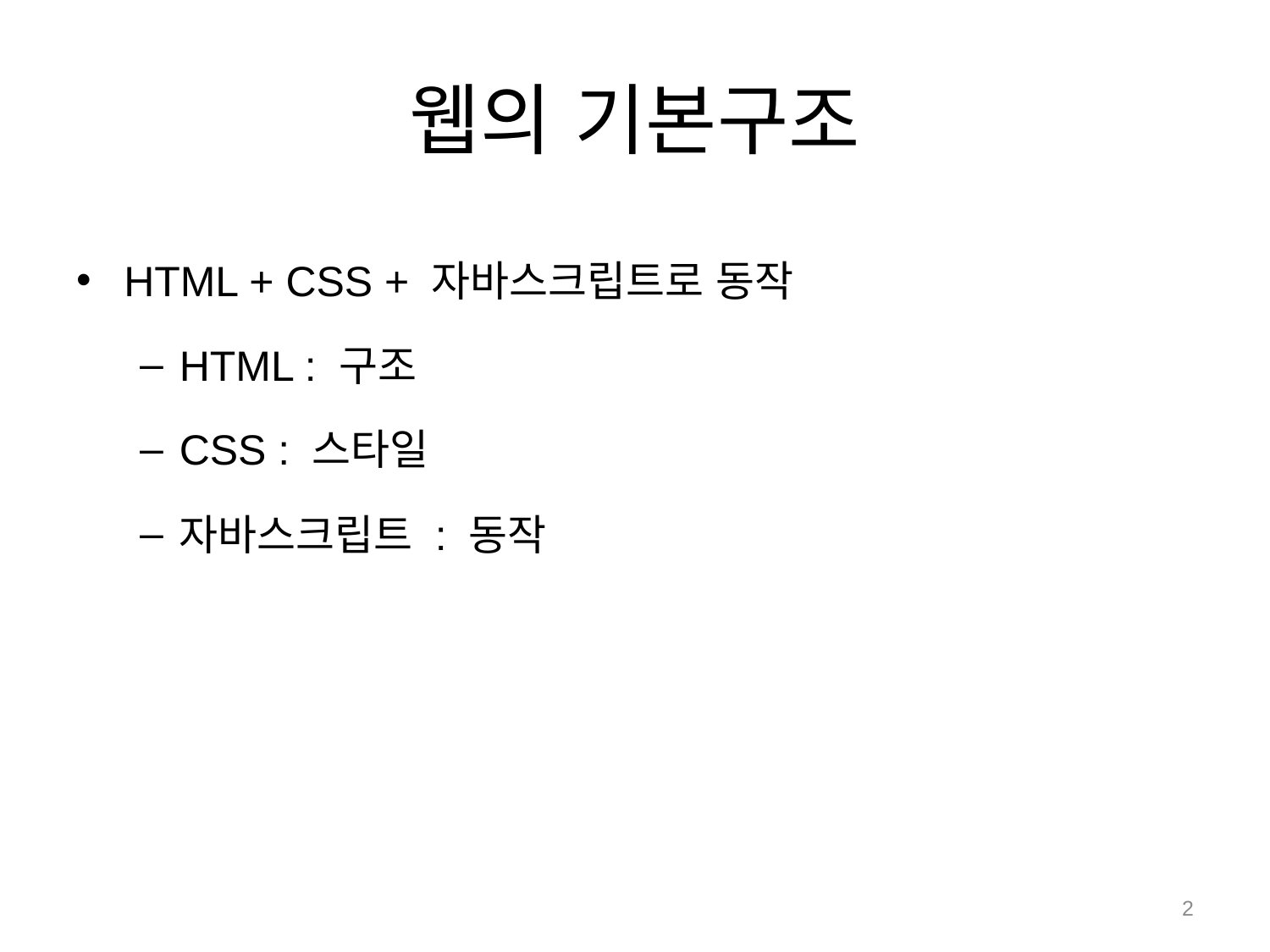

# 웹의 기본구조
HTML + CSS + 자바스크립트로 동작
HTML : 구조
CSS : 스타일
자바스크립트 : 동작

2